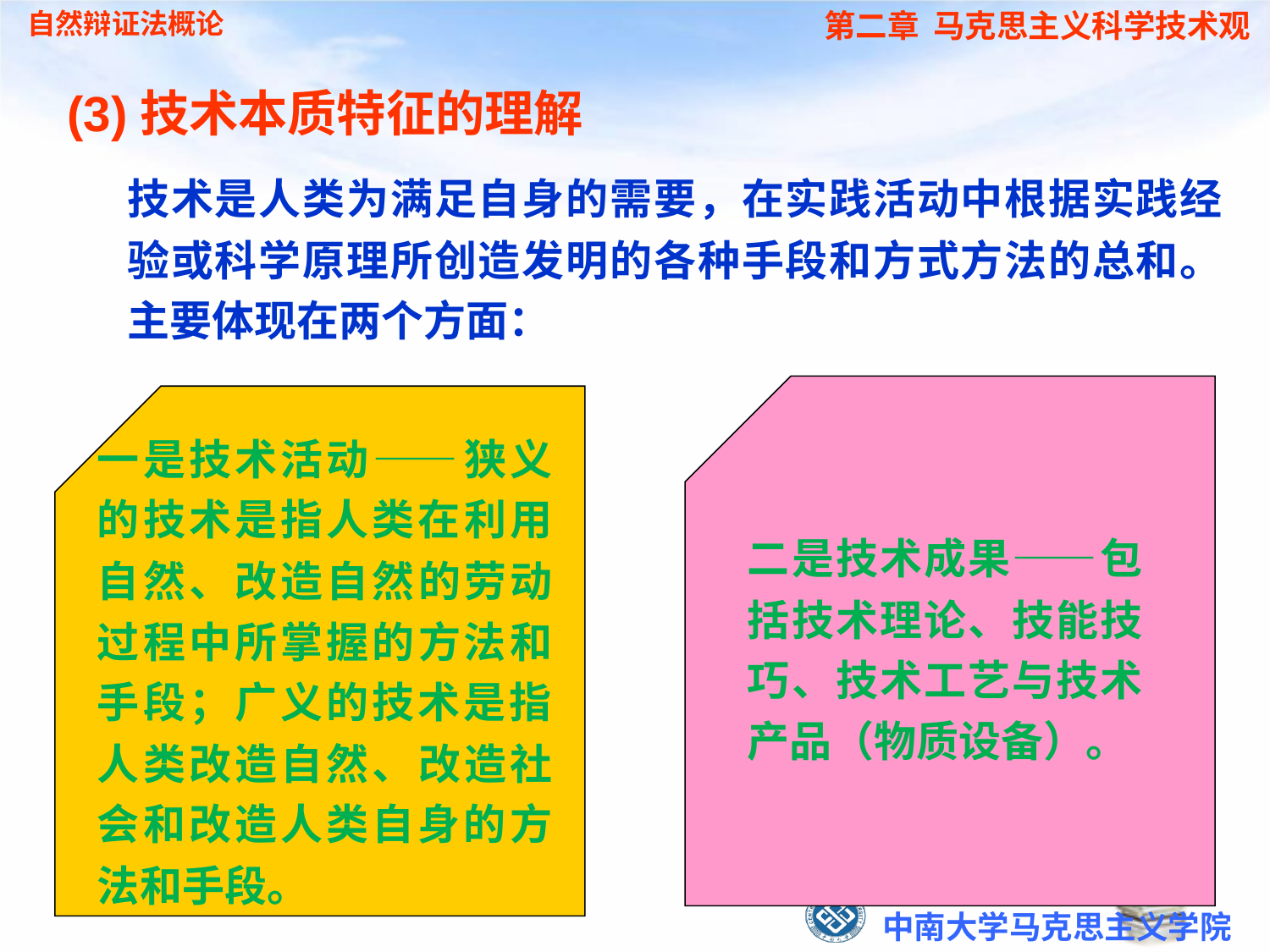

(3)技术本质特征的理解
技术是人类为满足自身的需要，在实践活动中根据实践经验或科学原理所创造发明的各种手段和方式方法的总和。主要体现在两个方面：

二是技术成果——包括技术理论、技能技巧、技术工艺与技术产品（物质设备）。

一是技术活动——狭义的技术是指人类在利用自然、改造自然的劳动过程中所掌握的方法和手段；广义的技术是指人类改造自然、改造社会和改造人类自身的方法和手段。